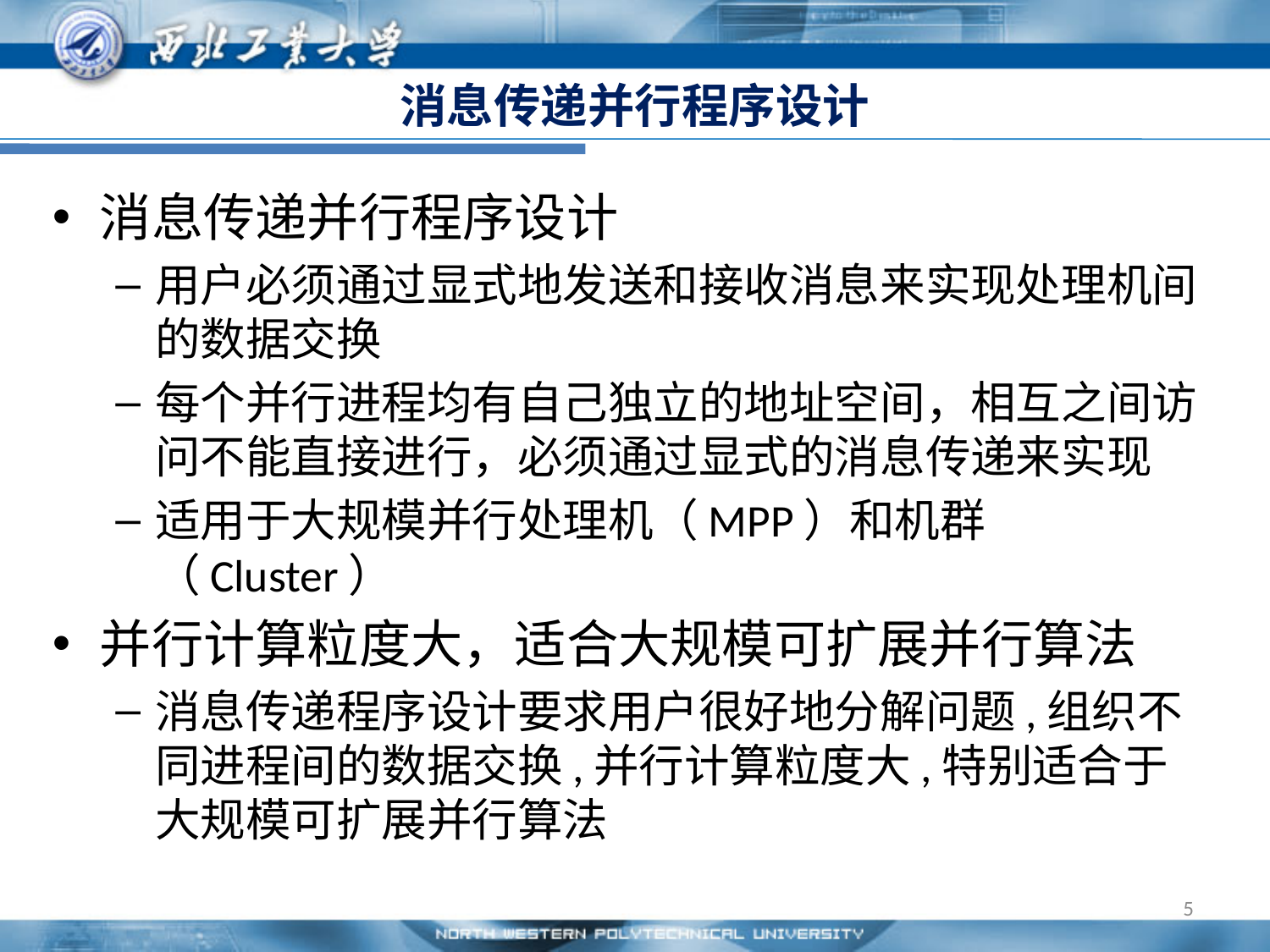

# 消息传递并行程序设计
消息传递并行程序设计
用户必须通过显式地发送和接收消息来实现处理机间的数据交换
每个并行进程均有自己独立的地址空间，相互之间访问不能直接进行，必须通过显式的消息传递来实现
适用于大规模并行处理机（MPP）和机群（Cluster）
并行计算粒度大，适合大规模可扩展并行算法
消息传递程序设计要求用户很好地分解问题,组织不同进程间的数据交换,并行计算粒度大,特别适合于大规模可扩展并行算法
5